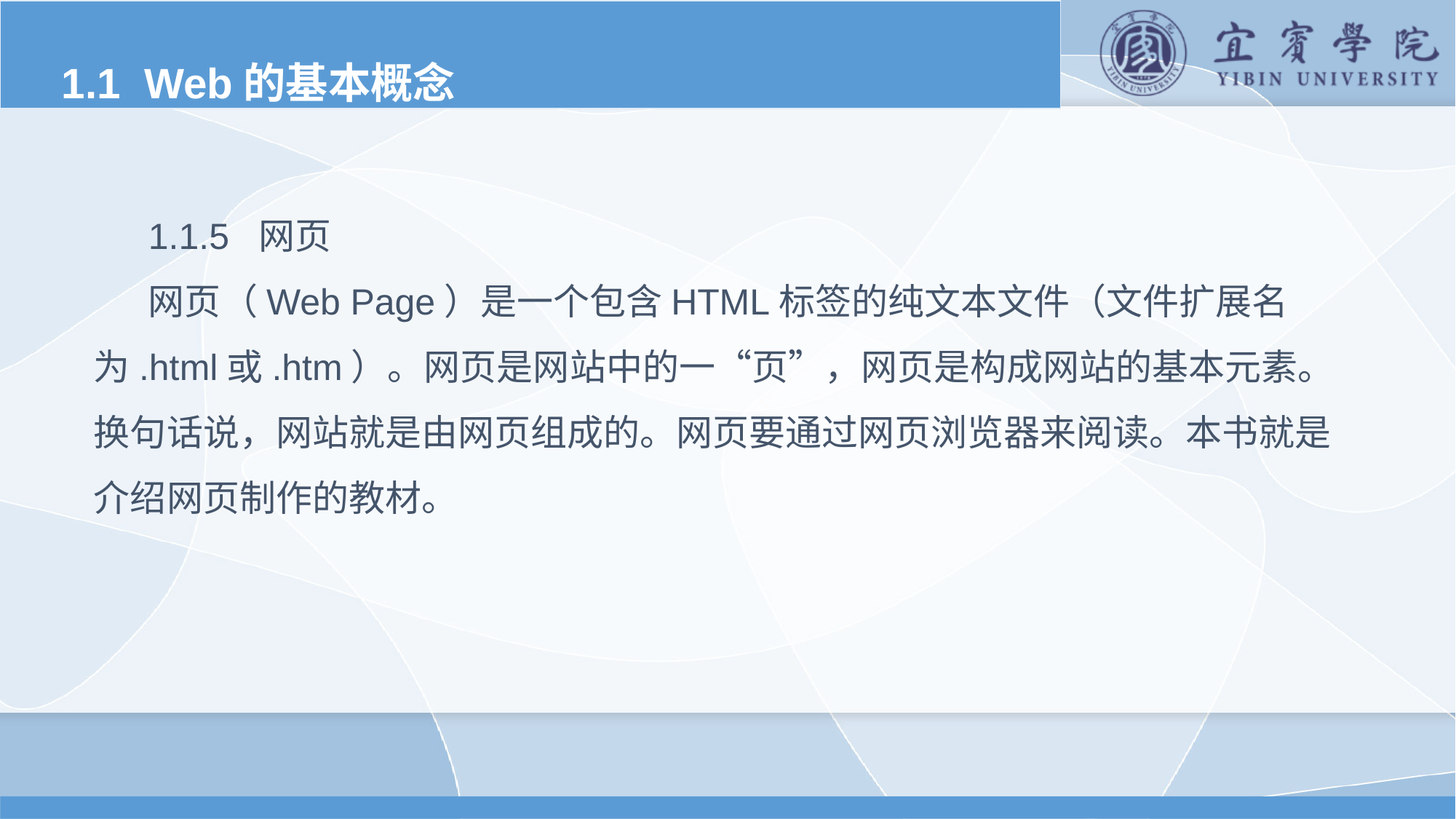

1.1  Web的基本概念
1.1.5  网页
网页（Web Page）是一个包含HTML标签的纯文本文件（文件扩展名为.html或.htm）。网页是网站中的一“页”，网页是构成网站的基本元素。换句话说，网站就是由网页组成的。网页要通过网页浏览器来阅读。本书就是介绍网页制作的教材。